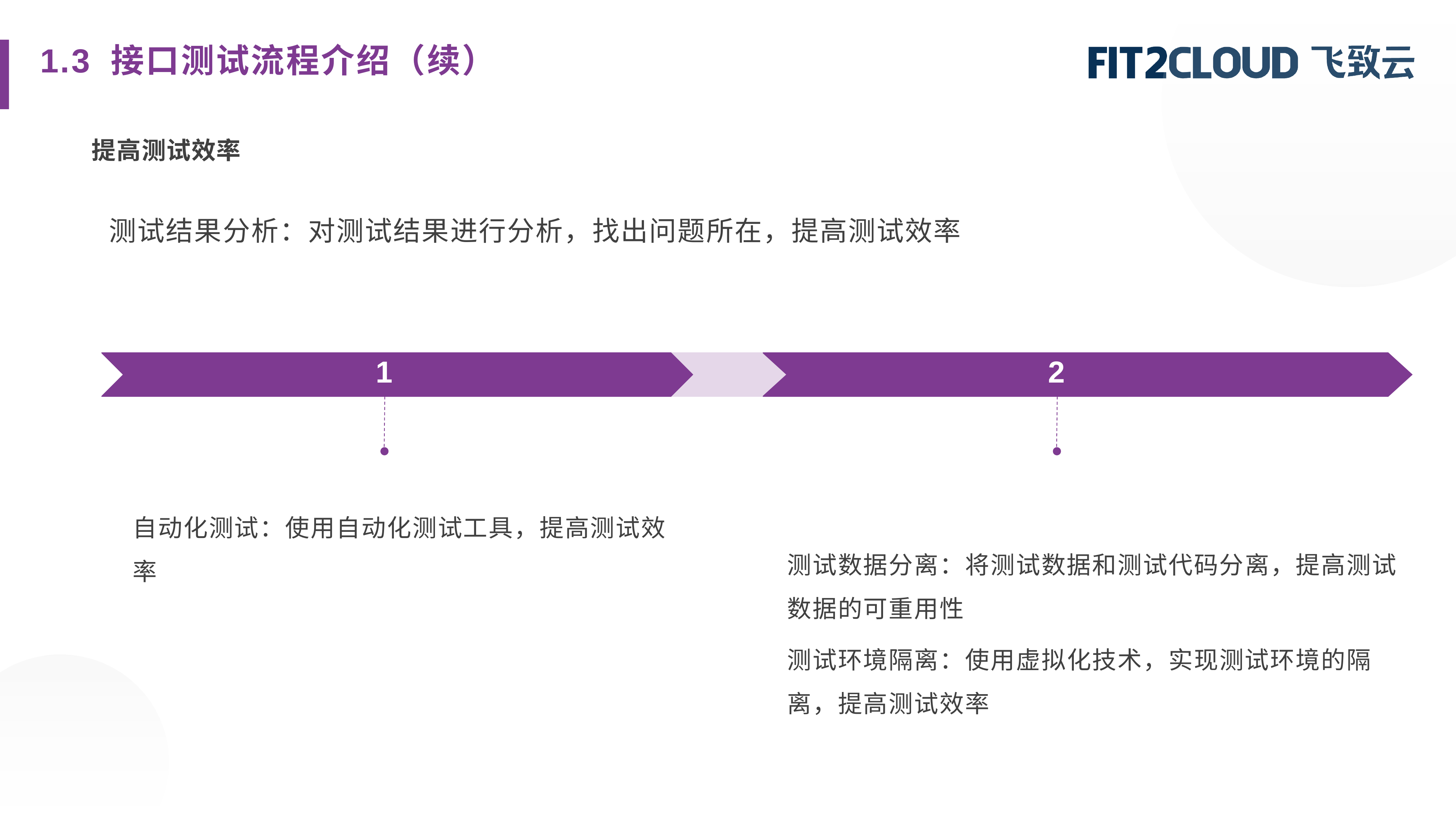

1.3 接口测试流程介绍（续）

提高测试效率
测试结果分析：对测试结果进行分析，找出问题所在，提高测试效率
1
2

自动化测试：使用自动化测试工具，提高测试效率
测试数据分离：将测试数据和测试代码分离，提高测试数据的可重用性
测试环境隔离：使用虚拟化技术，实现测试环境的隔离，提高测试效率